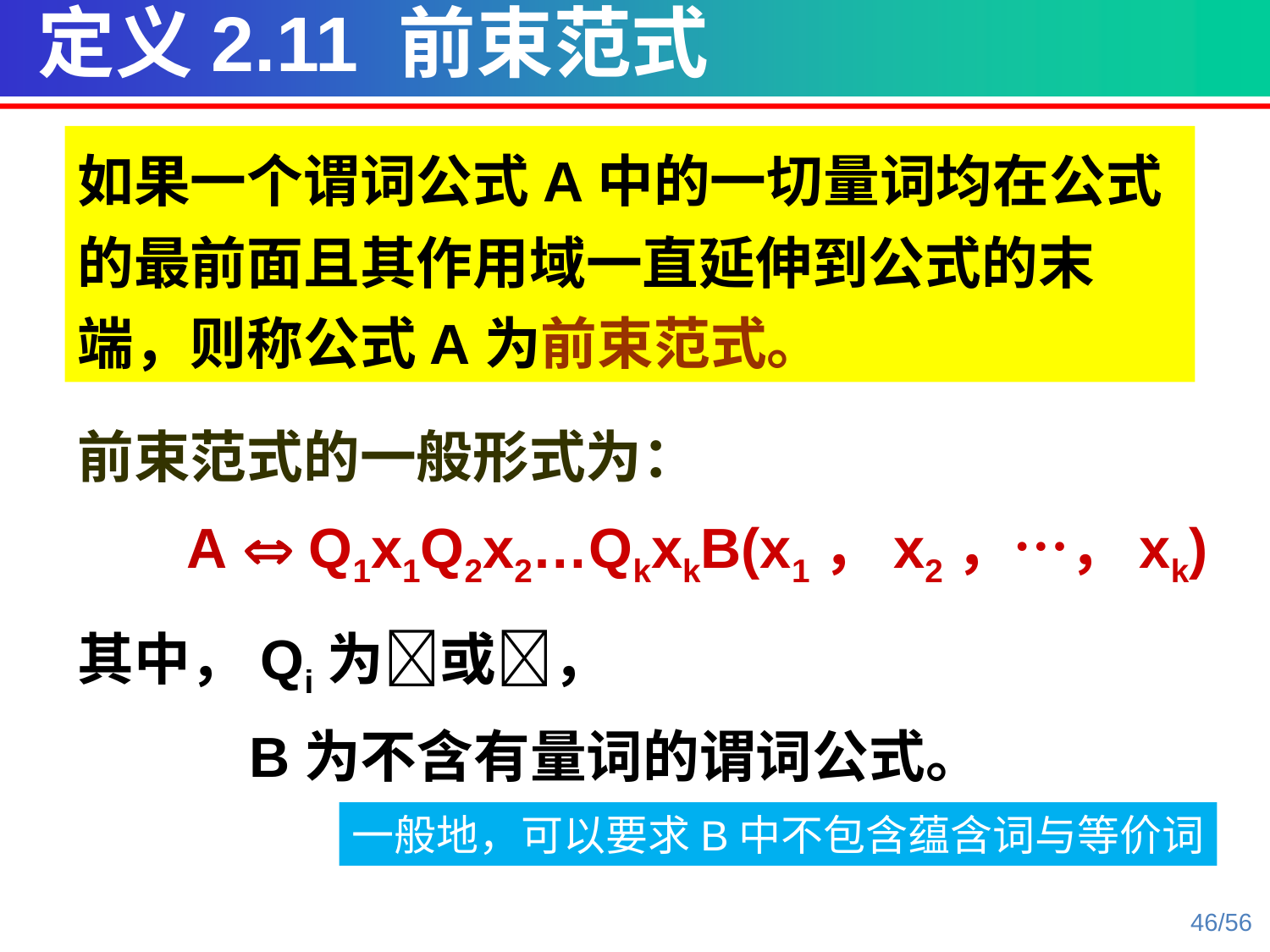

定义2.11 前束范式
如果一个谓词公式A中的一切量词均在公式的最前面且其作用域一直延伸到公式的末端，则称公式A为前束范式。
前束范式的一般形式为：
       A ⇔ Q1x1Q2x2…QkxkB(x1，x2，…，xk)
其中，Qi为∀或∃，
           B为不含有量词的谓词公式。
一般地，可以要求B中不包含蕴含词与等价词
46/56